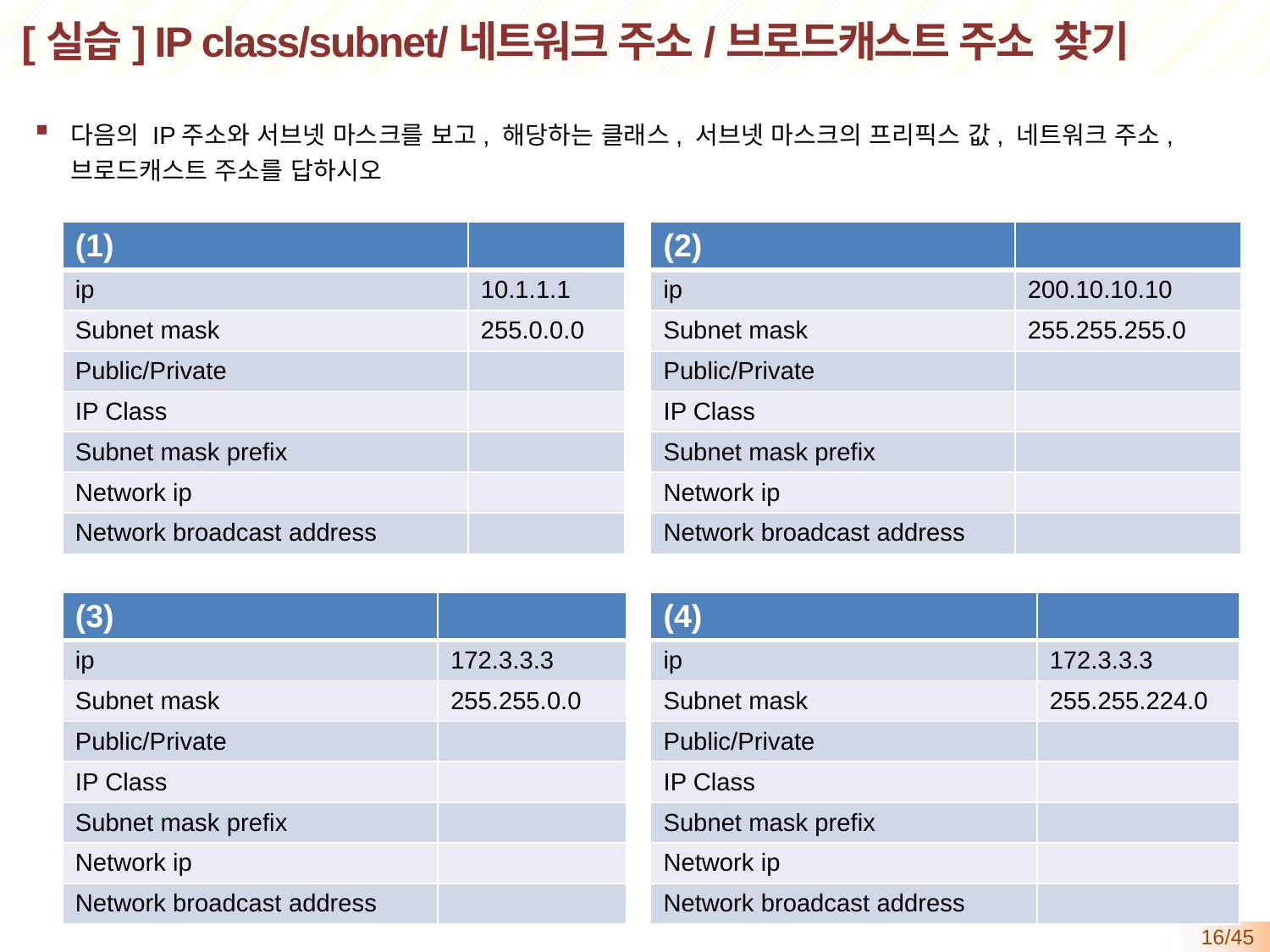

# [실습] IP class/subnet/네트워크 주소/브로드캐스트 주소  찾기
다음의 IP주소와 서브넷 마스크를 보고, 해당하는 클래스, 서브넷 마스크의 프리픽스 값, 네트워크 주소, 브로드캐스트 주소를 답하시오
| (1) |  |
| --- | --- |
| ip | 10.1.1.1 |
| Subnet mask | 255.0.0.0 |
| Public/Private |  |
| IP Class |  |
| Subnet mask prefix |  |
| Network ip |  |
| Network broadcast address |  |
| (2) |  |
| --- | --- |
| ip | 200.10.10.10 |
| Subnet mask | 255.255.255.0 |
| Public/Private |  |
| IP Class |  |
| Subnet mask prefix |  |
| Network ip |  |
| Network broadcast address |  |
| (3) |  |
| --- | --- |
| ip | 172.3.3.3 |
| Subnet mask | 255.255.0.0 |
| Public/Private |  |
| IP Class |  |
| Subnet mask prefix |  |
| Network ip |  |
| Network broadcast address |  |
| (4) |  |
| --- | --- |
| ip | 172.3.3.3 |
| Subnet mask | 255.255.224.0 |
| Public/Private |  |
| IP Class |  |
| Subnet mask prefix |  |
| Network ip |  |
| Network broadcast address |  |